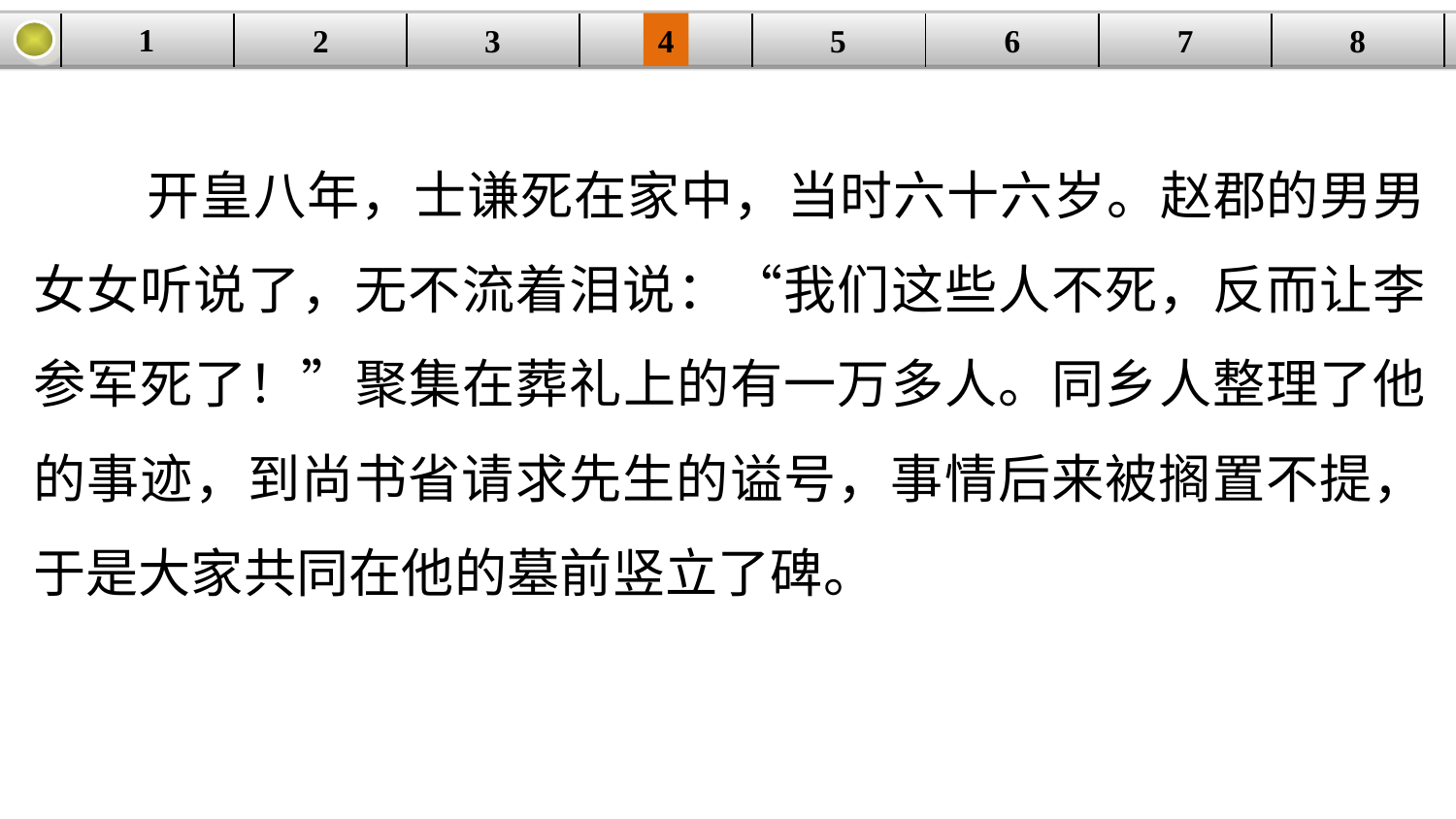

1
3
4
5
6
8
2
|  |  |  |  |  |  |  |  |
| --- | --- | --- | --- | --- | --- | --- | --- |
7

        开皇八年，士谦死在家中，当时六十六岁。赵郡的男男女女听说了，无不流着泪说：“我们这些人不死，反而让李参军死了！”聚集在葬礼上的有一万多人。同乡人整理了他的事迹，到尚书省请求先生的谥号，事情后来被搁置不提，于是大家共同在他的墓前竖立了碑。